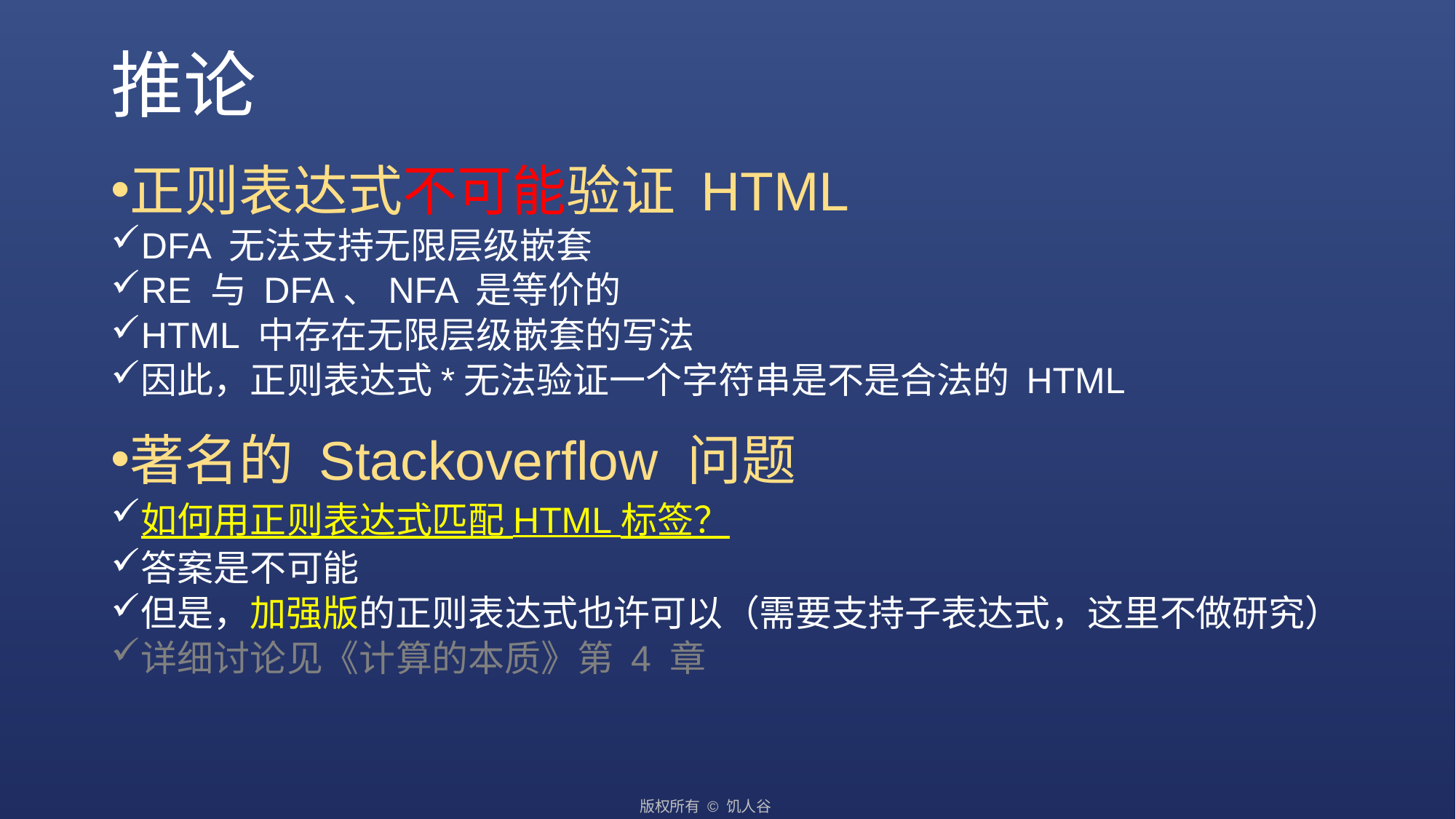

# 推论
正则表达式不可能验证 HTML
DFA 无法支持无限层级嵌套
RE 与 DFA、NFA 是等价的
HTML 中存在无限层级嵌套的写法
因此，正则表达式*无法验证一个字符串是不是合法的 HTML
著名的 Stackoverflow 问题
如何用正则表达式匹配 HTML 标签？
答案是不可能
但是，加强版的正则表达式也许可以（需要支持子表达式，这里不做研究）
详细讨论见《计算的本质》第 4 章